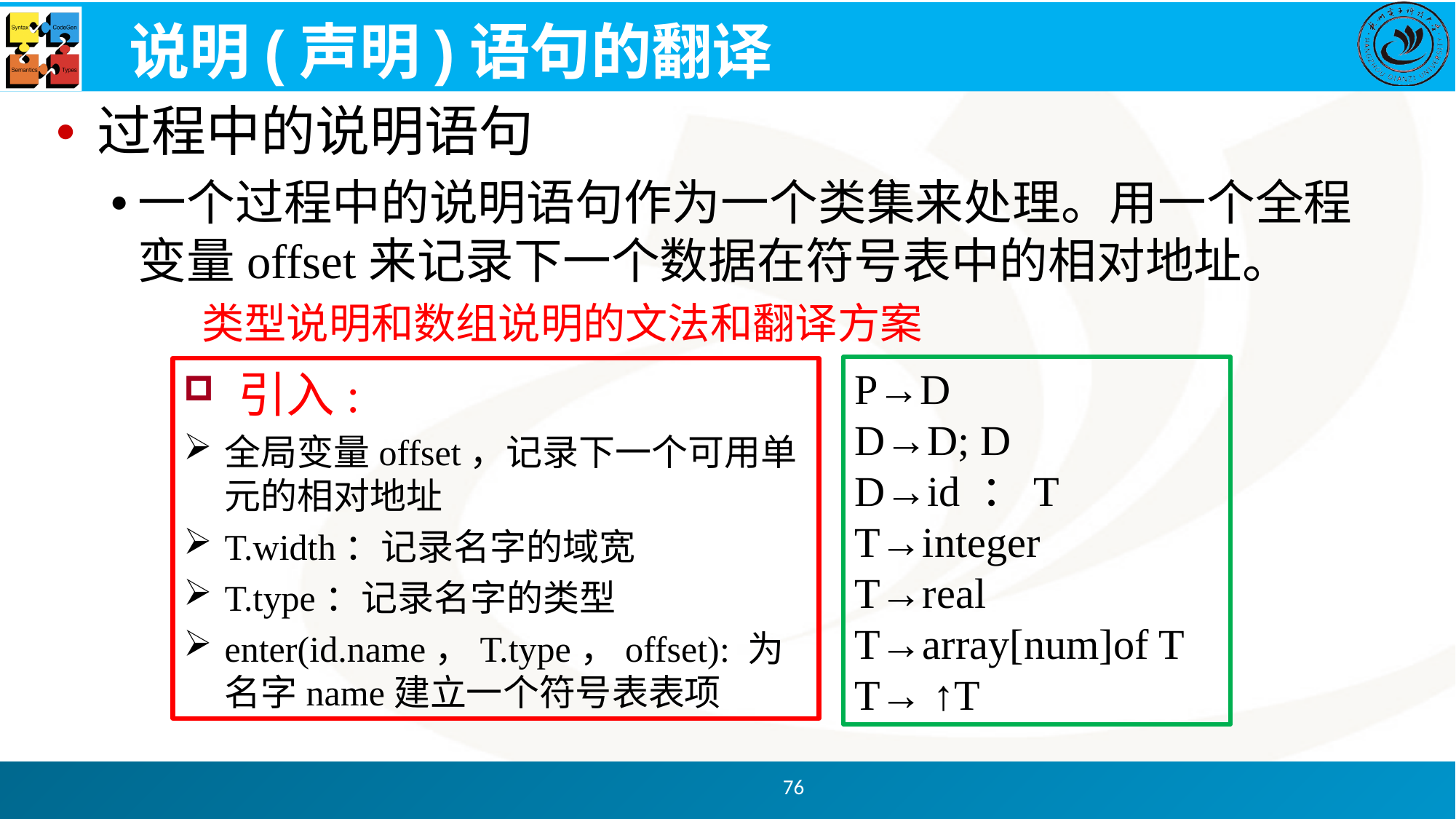

# 说明(声明)语句的翻译
过程中的说明语句
一个过程中的说明语句作为一个类集来处理。用一个全程变量offset来记录下一个数据在符号表中的相对地址。
类型说明和数组说明的文法和翻译方案
P→D
D→D; D
D→id ：T
T→integer
T→real
T→array[num]of T
T→ ↑T
引入:
全局变量offset，记录下一个可用单元的相对地址
T.width：记录名字的域宽
T.type：记录名字的类型
enter(id.name，T.type，offset): 为名字name建立一个符号表表项
76